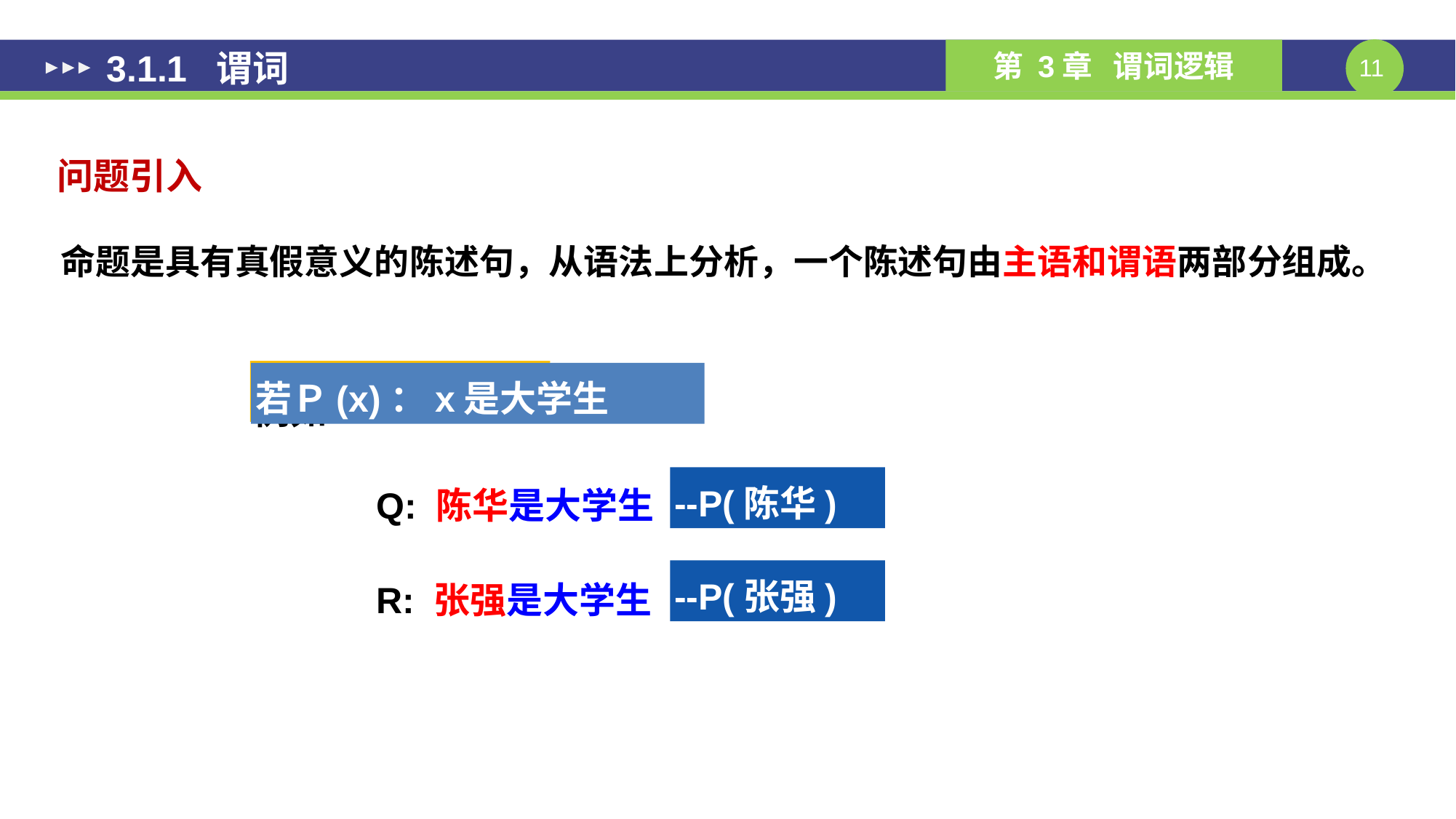

3.1.1  谓词
问题引入
命题是具有真假意义的陈述句，从语法上分析，一个陈述句由主语和谓语两部分组成。
例如
            Q: 陈华是大学生
            R: 张强是大学生
若Ｐ：是大学生
若Ｐ(x)：x是大学生
--P(陈华)
--P(张强)